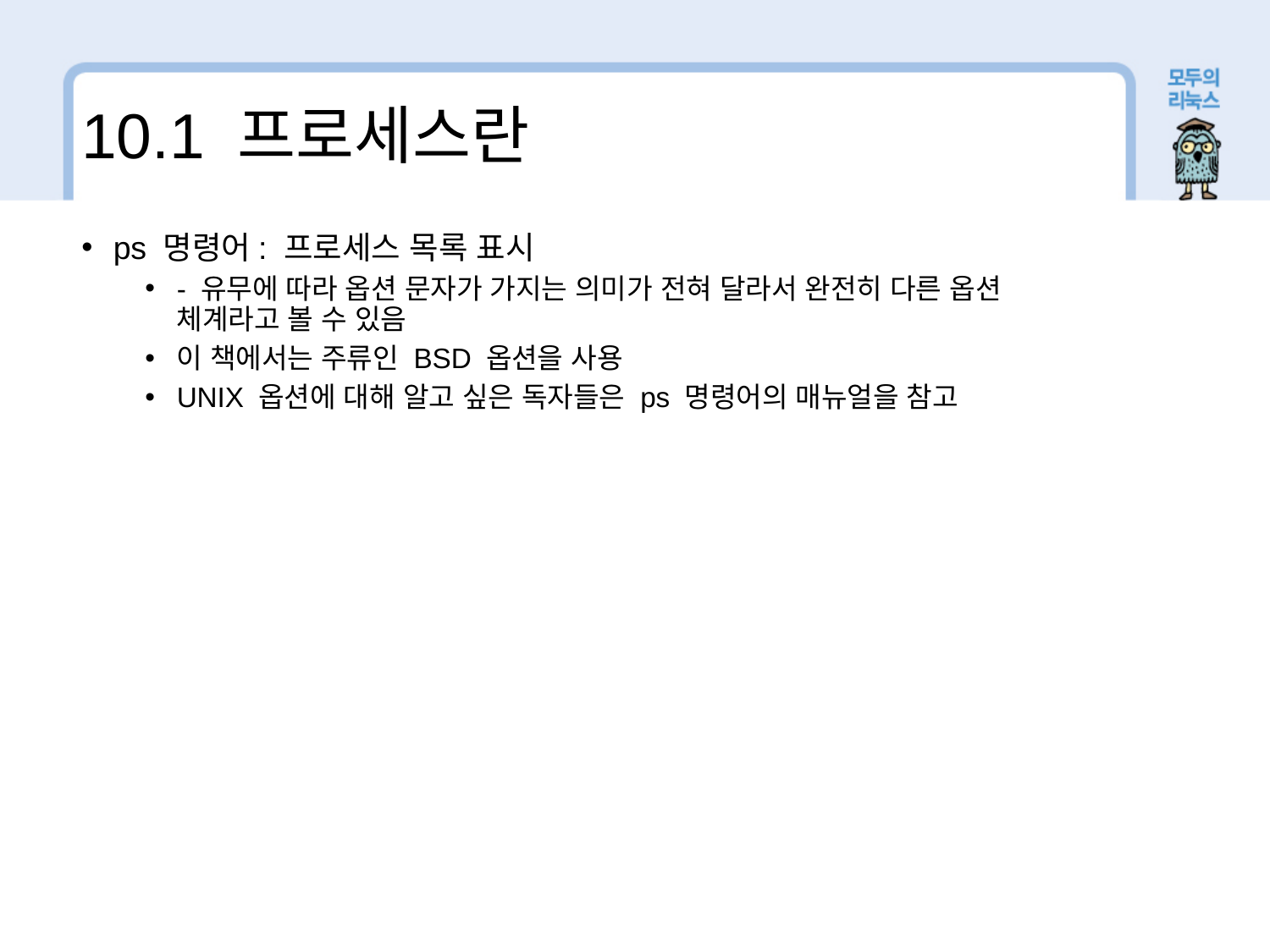

10.1 프로세스란
ps 명령어: 프로세스 목록 표시
- 유무에 따라 옵션 문자가 가지는 의미가 전혀 달라서 완전히 다른 옵션 체계라고 볼 수 있음
이 책에서는 주류인 BSD 옵션을 사용
UNIX 옵션에 대해 알고 싶은 독자들은 ps 명령어의 매뉴얼을 참고